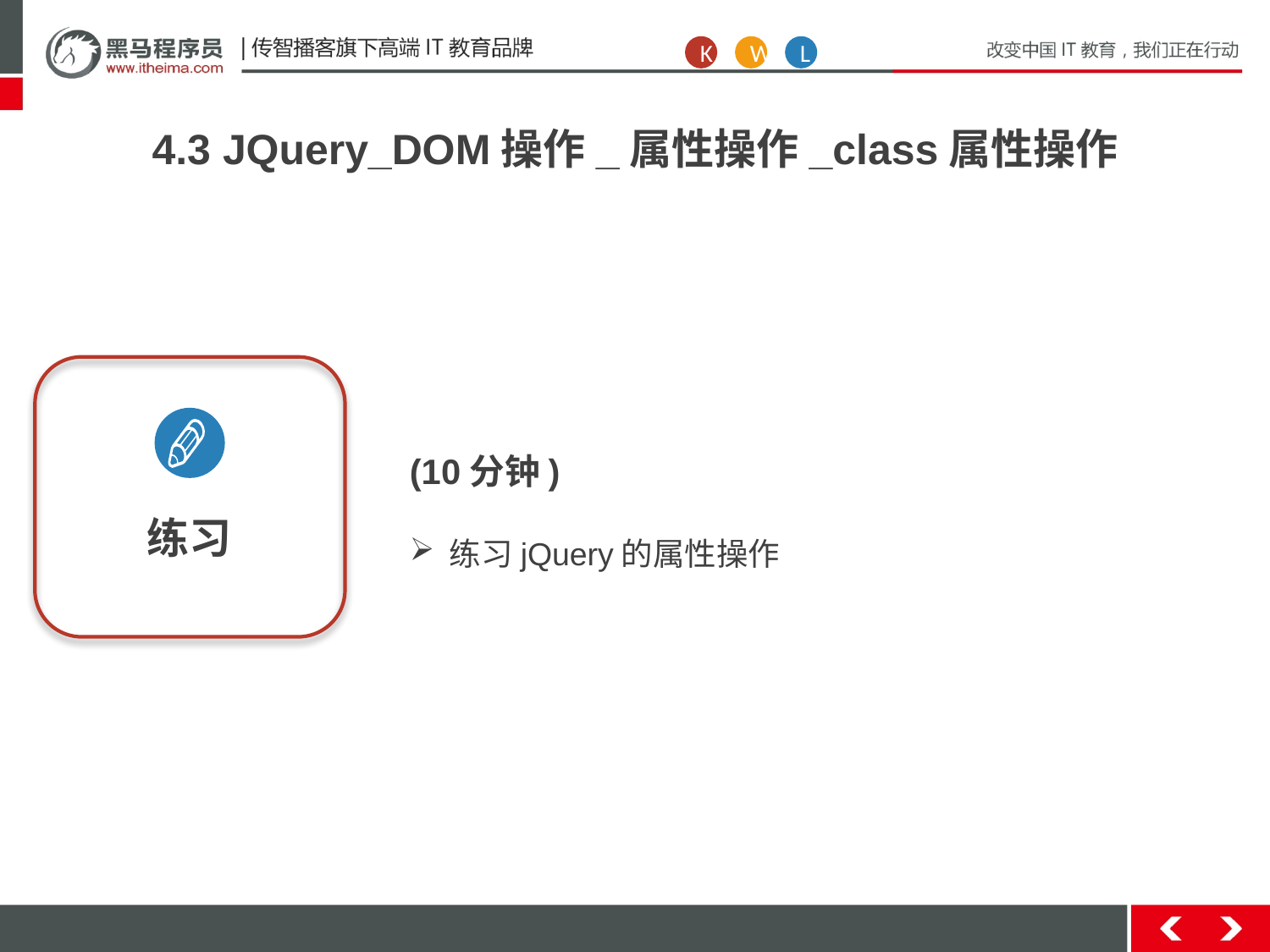

K
W
L
4.3 JQuery_DOM操作_属性操作_class属性操作

练习
(10分钟)

练习jQuery的属性操作